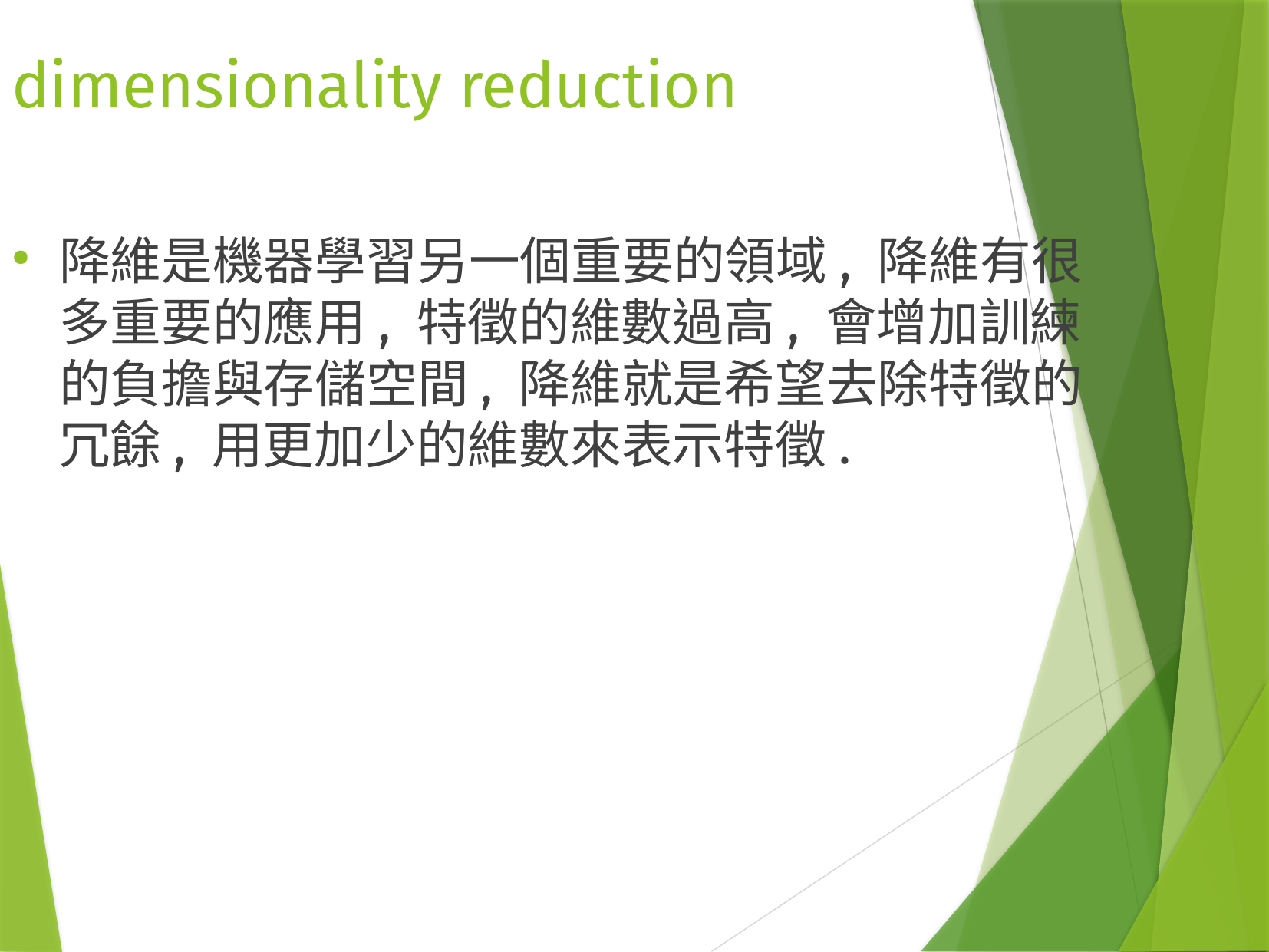

dimensionality reduction
降維是機器學習另一個重要的領域, 降維有很多重要的應用, 特徵的維數過高, 會增加訓練的負擔與存儲空間, 降維就是希望去除特徵的冗餘, 用更加少的維數來表示特徵.